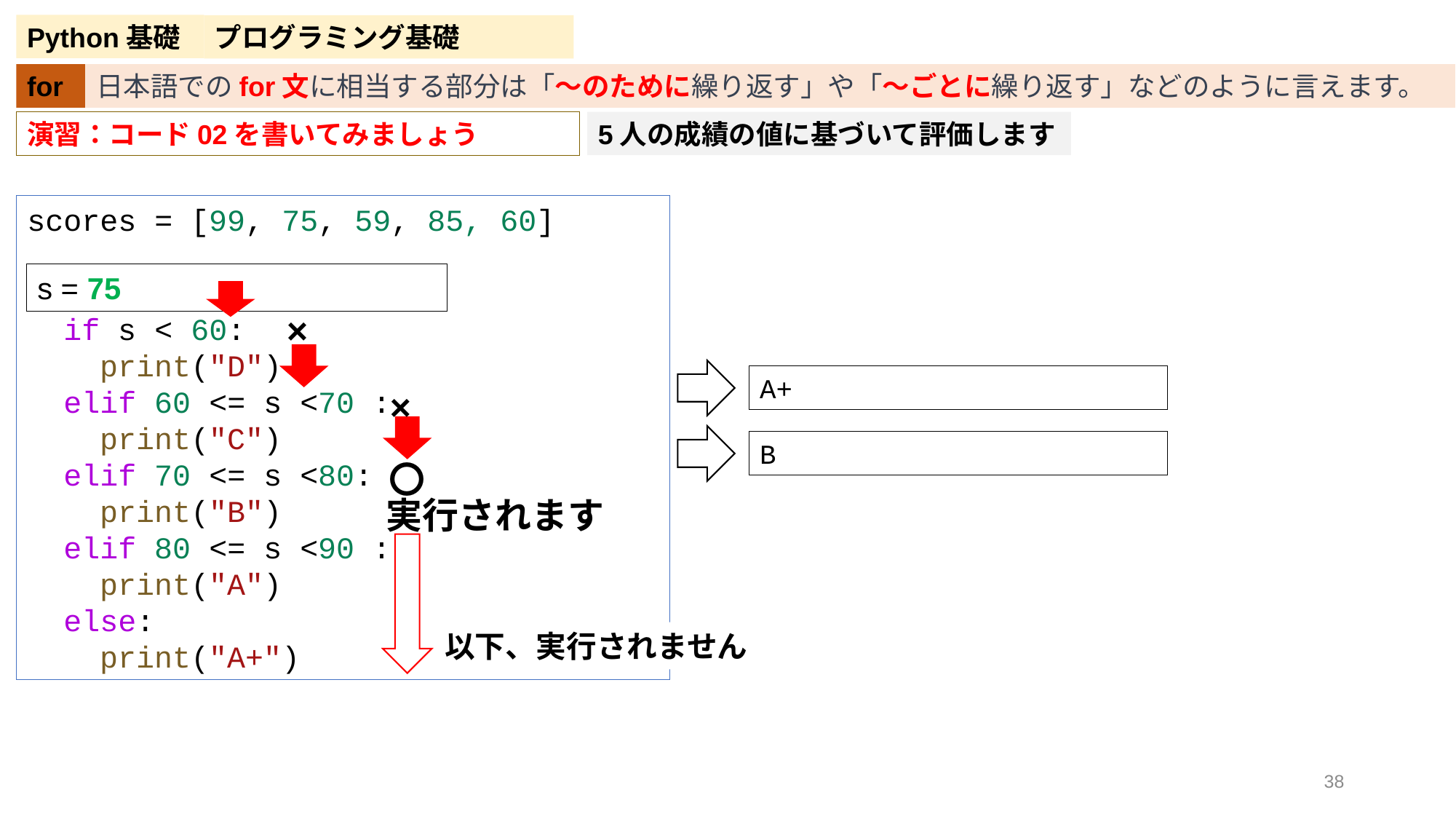

Python基礎
プログラミング基礎
for
日本語でのfor文に相当する部分は「〜のために繰り返す」や「〜ごとに繰り返す」などのように言えます。
演習：コード02を書いてみましょう
5人の成績の値に基づいて評価します
scores = [99, 75, 59, 85, 60]

for s in scores:
  if s < 60:
    print("D")
  elif 60 <= s <70 :
    print("C")
  elif 70 <= s <80:
    print("B")
  elif 80 <= s <90 :
    print("A")
  else:
    print("A+")
s = 75

×

A+
×

B
〇
実行されます

以下、実行されません
38